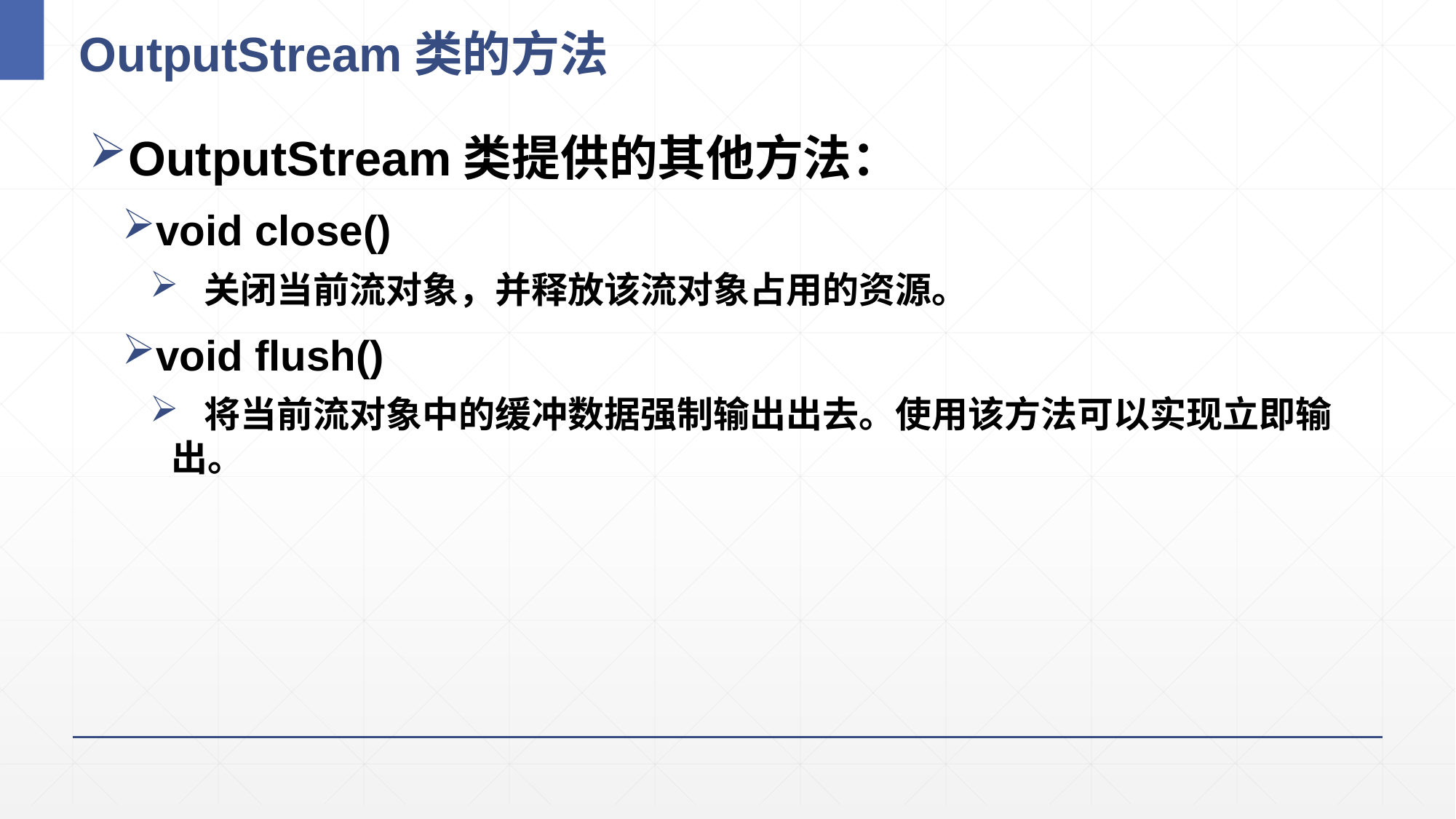

# OutputStream类的方法
OutputStream类提供的其他方法：
void close()
  关闭当前流对象，并释放该流对象占用的资源。
void flush()
  将当前流对象中的缓冲数据强制输出出去。使用该方法可以实现立即输出。